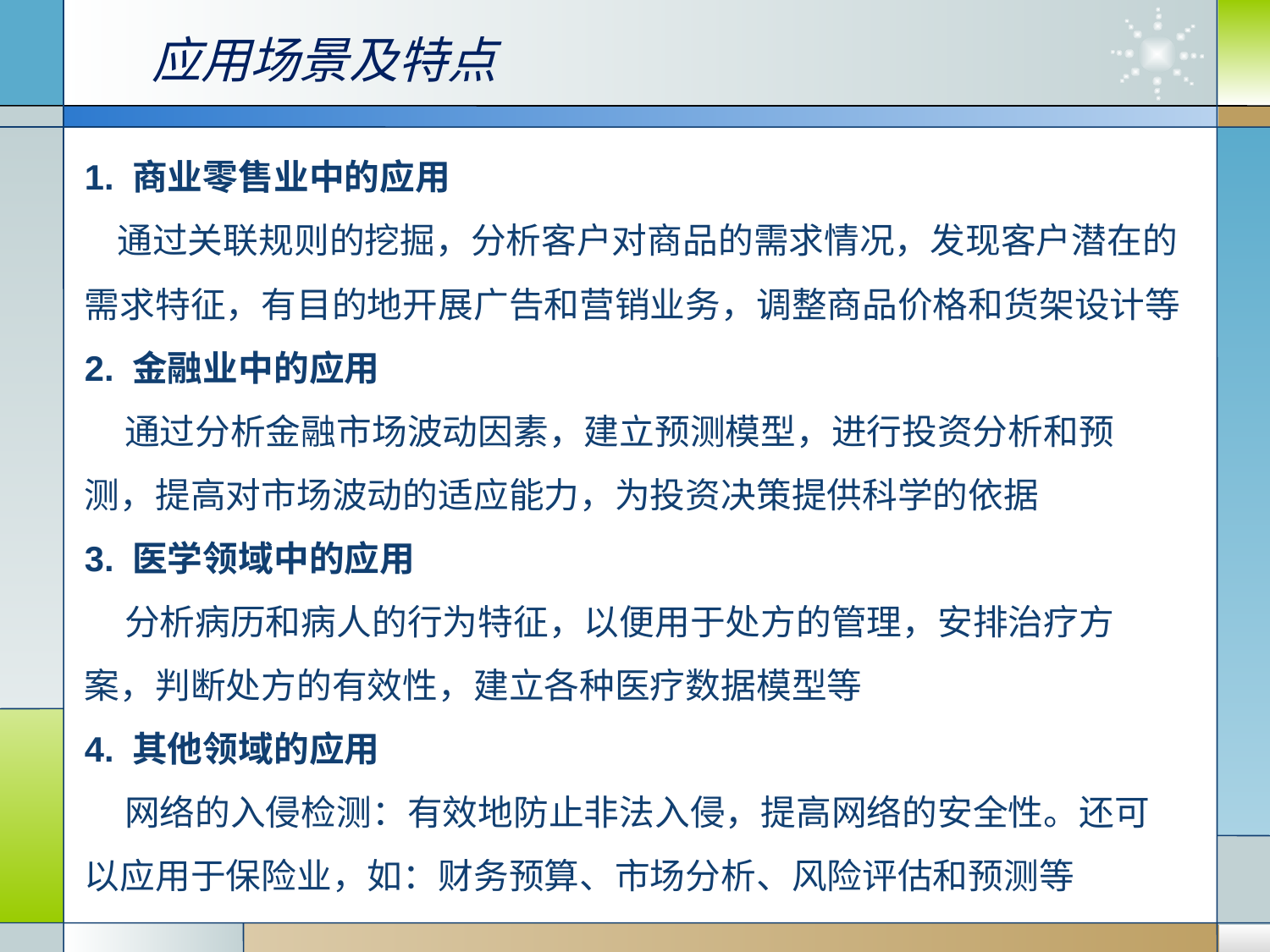

应用场景及特点
1. 商业零售业中的应用
   通过关联规则的挖掘，分析客户对商品的需求情况，发现客户潜在的需求特征，有目的地开展广告和营销业务，调整商品价格和货架设计等
2. 金融业中的应用
    通过分析金融市场波动因素，建立预测模型，进行投资分析和预测，提高对市场波动的适应能力，为投资决策提供科学的依据
3. 医学领域中的应用
    分析病历和病人的行为特征，以便用于处方的管理，安排治疗方案，判断处方的有效性，建立各种医疗数据模型等
4. 其他领域的应用
    网络的入侵检测：有效地防止非法入侵，提高网络的安全性。还可以应用于保险业，如：财务预算、市场分析、风险评估和预测等